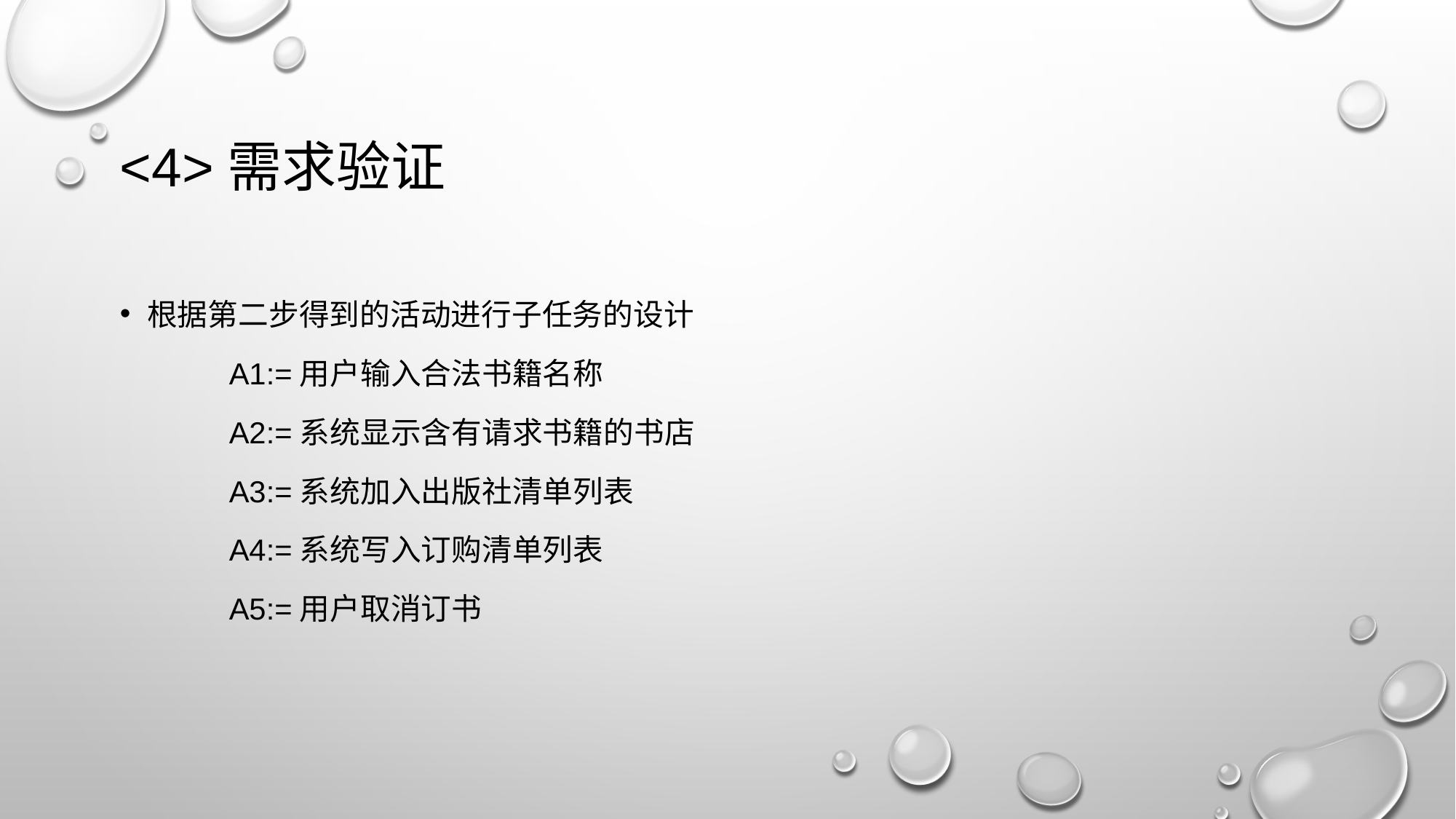

# <4>需求验证
根据第二步得到的活动进行子任务的设计
	a1:=用户输入合法书籍名称
	a2:=系统显示含有请求书籍的书店
	a3:=系统加入出版社清单列表
	a4:=系统写入订购清单列表
	A5:=用户取消订书